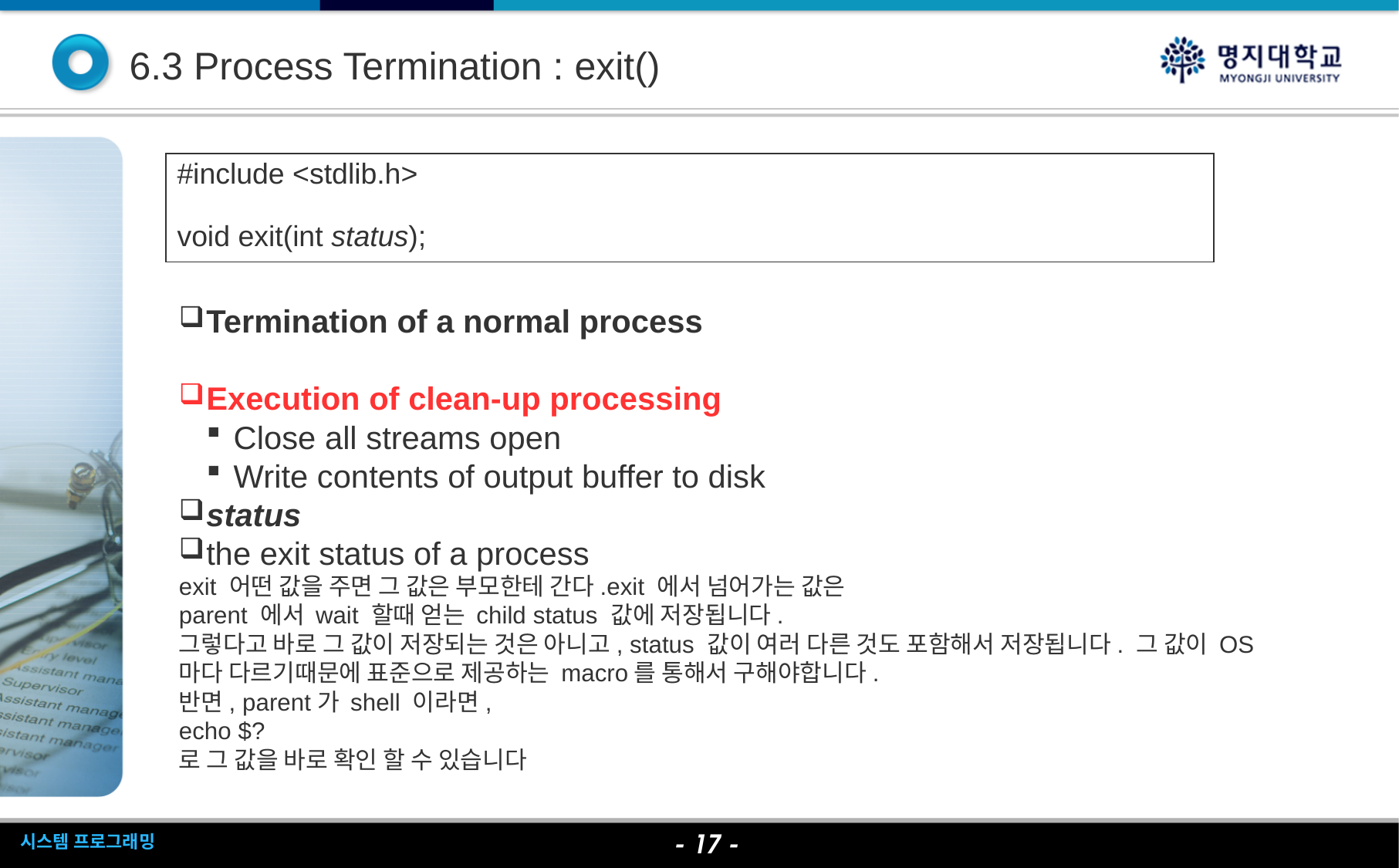

6.3 Process Termination : exit()
#include <stdlib.h>

void exit(int status);
Termination of a normal process

Execution of clean-up processing
Close all streams open
Write contents of output buffer to disk
status
the exit status of a process
exit 어떤 값을 주면 그 값은 부모한테 간다.exit 에서 넘어가는 값은
parent 에서 wait 할때 얻는 child status 값에 저장됩니다.
그렇다고 바로 그 값이 저장되는 것은 아니고, status 값이 여러 다른 것도 포함해서 저장됩니다. 그 값이 OS마다 다르기때문에 표준으로 제공하는 macro를 통해서 구해야합니다.
반면, parent가 shell 이라면,
echo $?
로 그 값을 바로 확인 할 수 있습니다

- 17 -